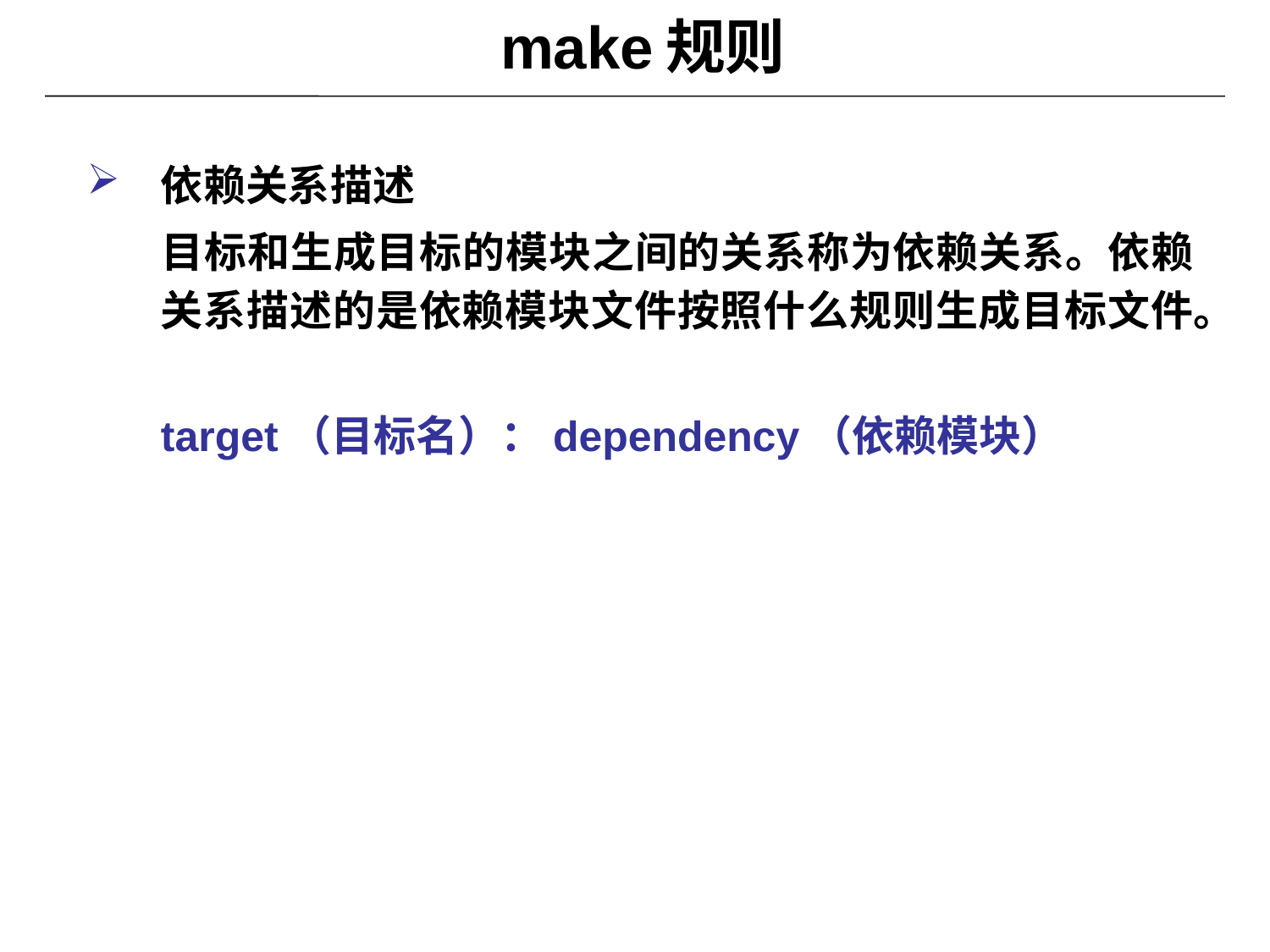

# make规则
依赖关系描述
	目标和生成目标的模块之间的关系称为依赖关系。依赖关系描述的是依赖模块文件按照什么规则生成目标文件。
	target（目标名）：dependency（依赖模块）